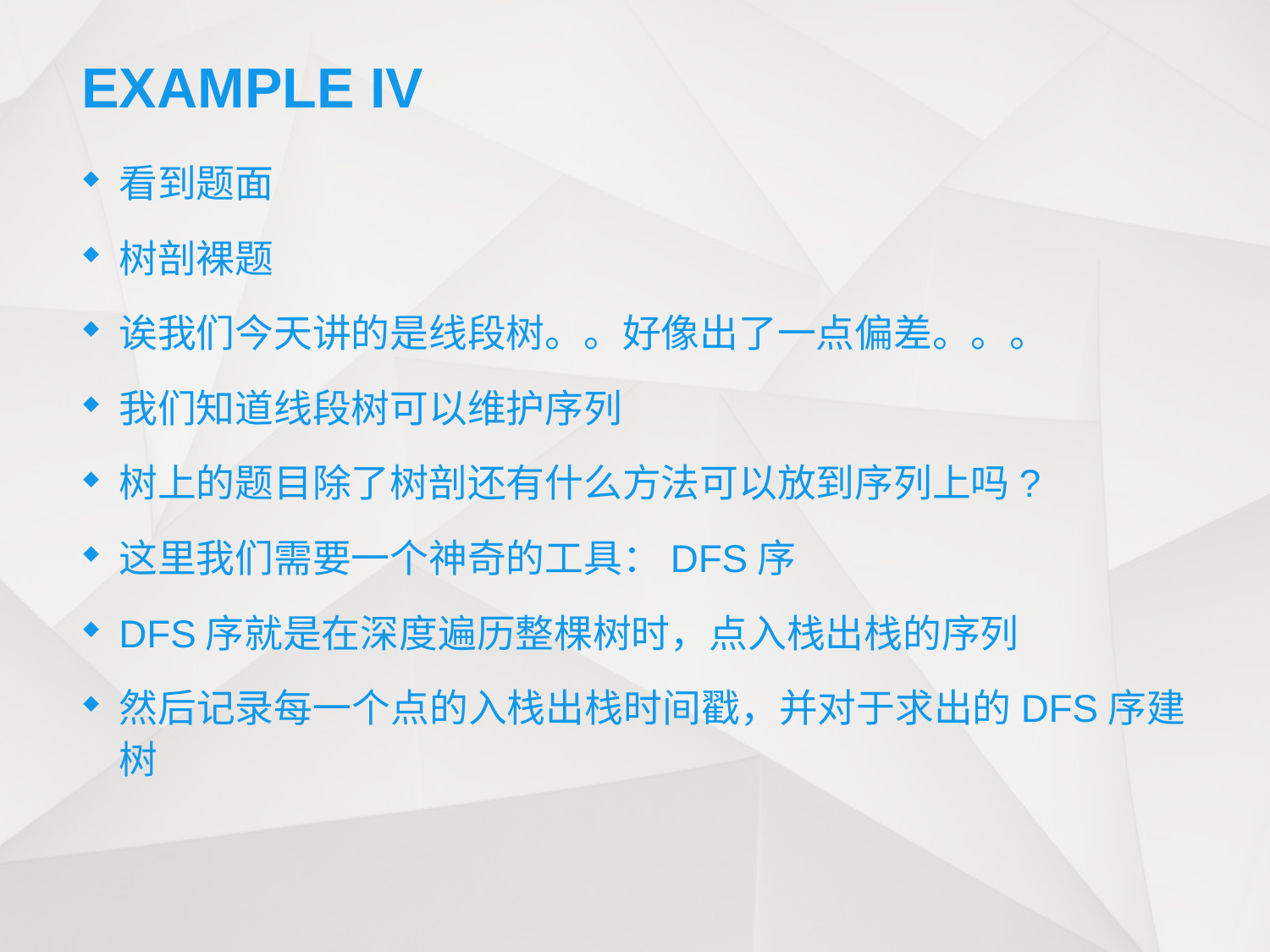

# EXAMPLE IV
看到题面
树剖裸题
诶我们今天讲的是线段树。。好像出了一点偏差。。。
我们知道线段树可以维护序列
树上的题目除了树剖还有什么方法可以放到序列上吗?
这里我们需要一个神奇的工具：DFS序
DFS序就是在深度遍历整棵树时，点入栈出栈的序列
然后记录每一个点的入栈出栈时间戳，并对于求出的DFS序建树